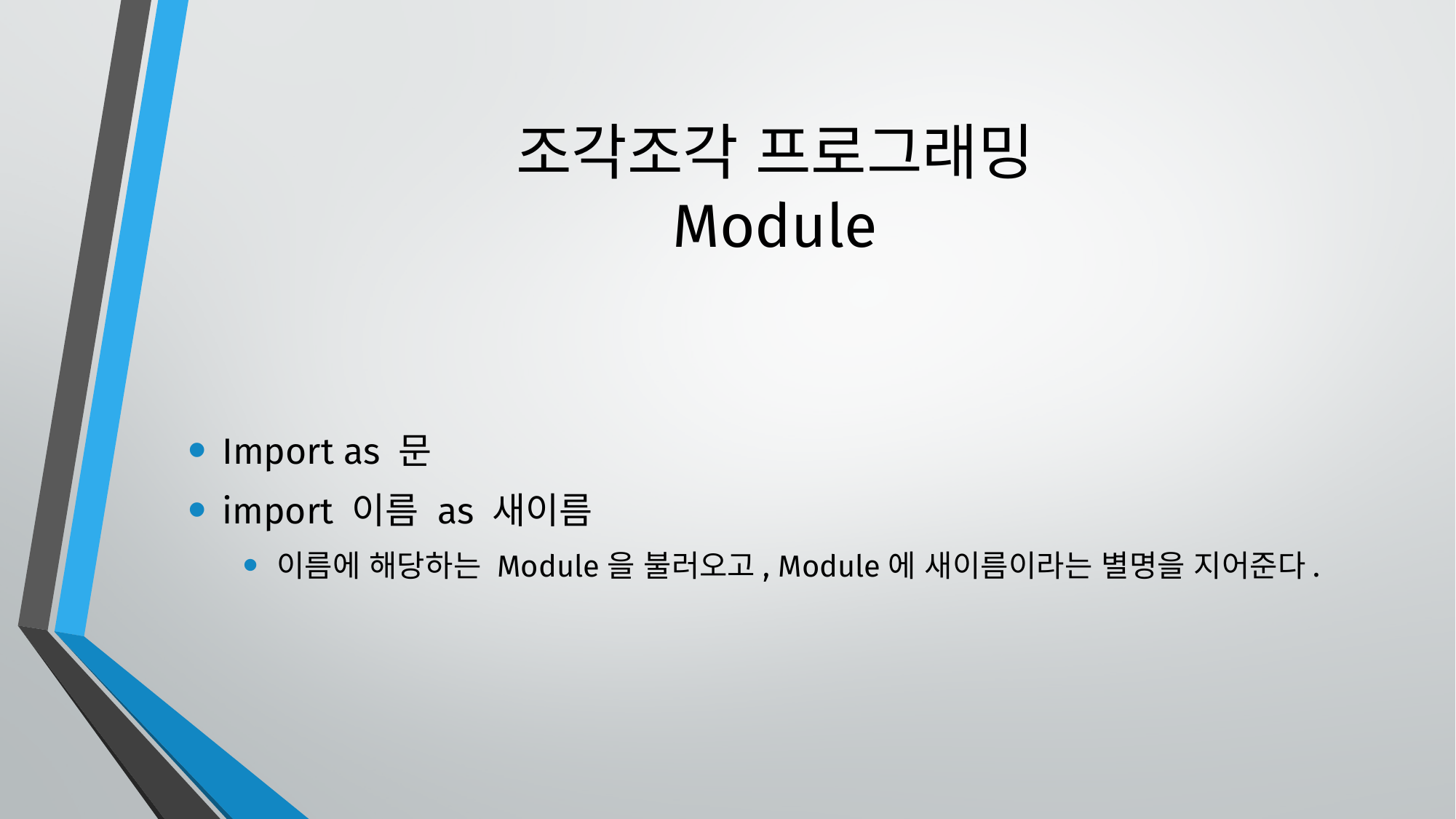

# 조각조각 프로그래밍 Module
Import as 문
import 이름 as 새이름
이름에 해당하는 Module을 불러오고, Module에 새이름이라는 별명을 지어준다.